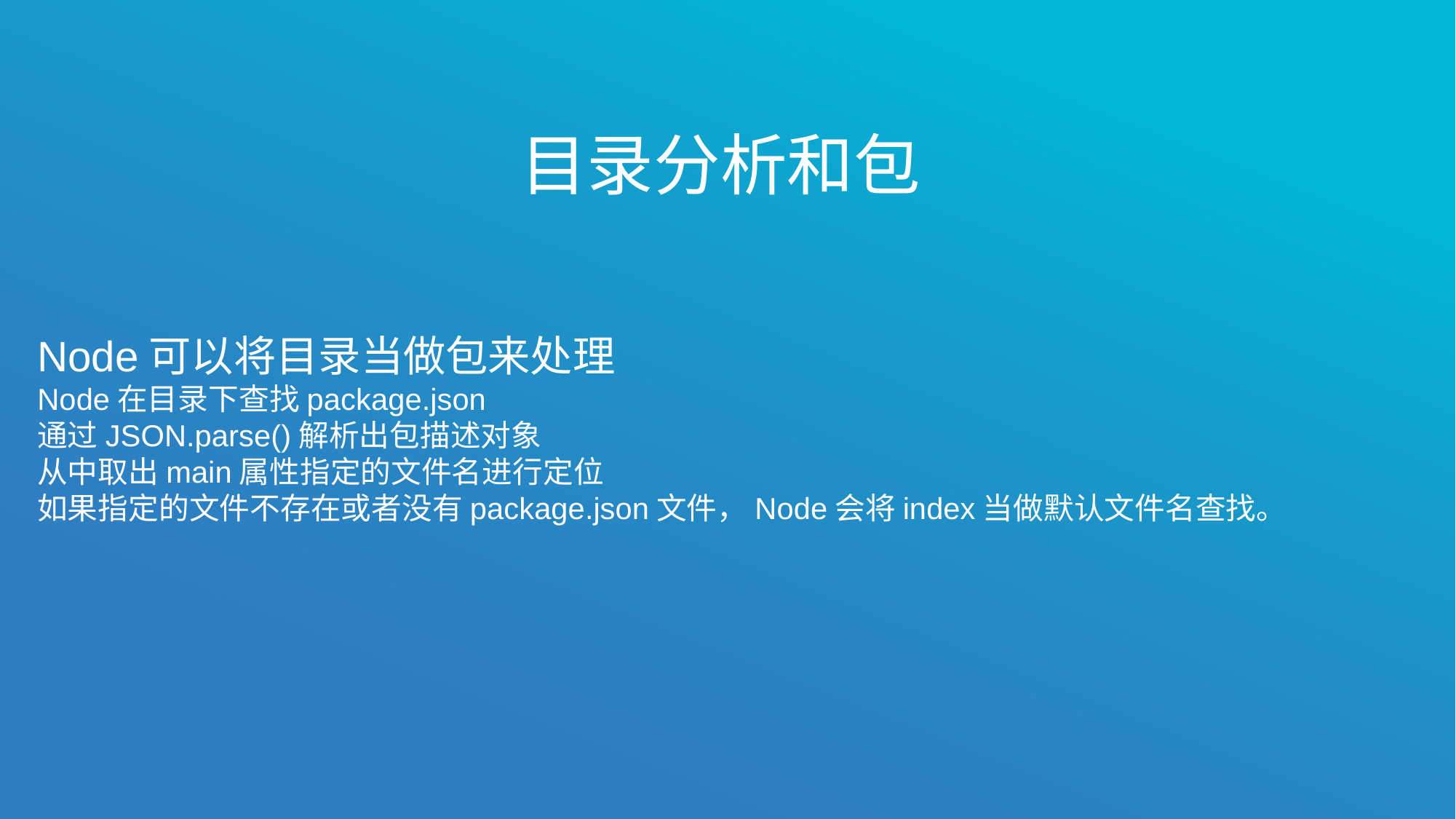

# 目录分析和包
Node可以将目录当做包来处理
Node在目录下查找package.json
通过JSON.parse()解析出包描述对象
从中取出main属性指定的文件名进行定位
如果指定的文件不存在或者没有package.json文件，Node会将index当做默认文件名查找。